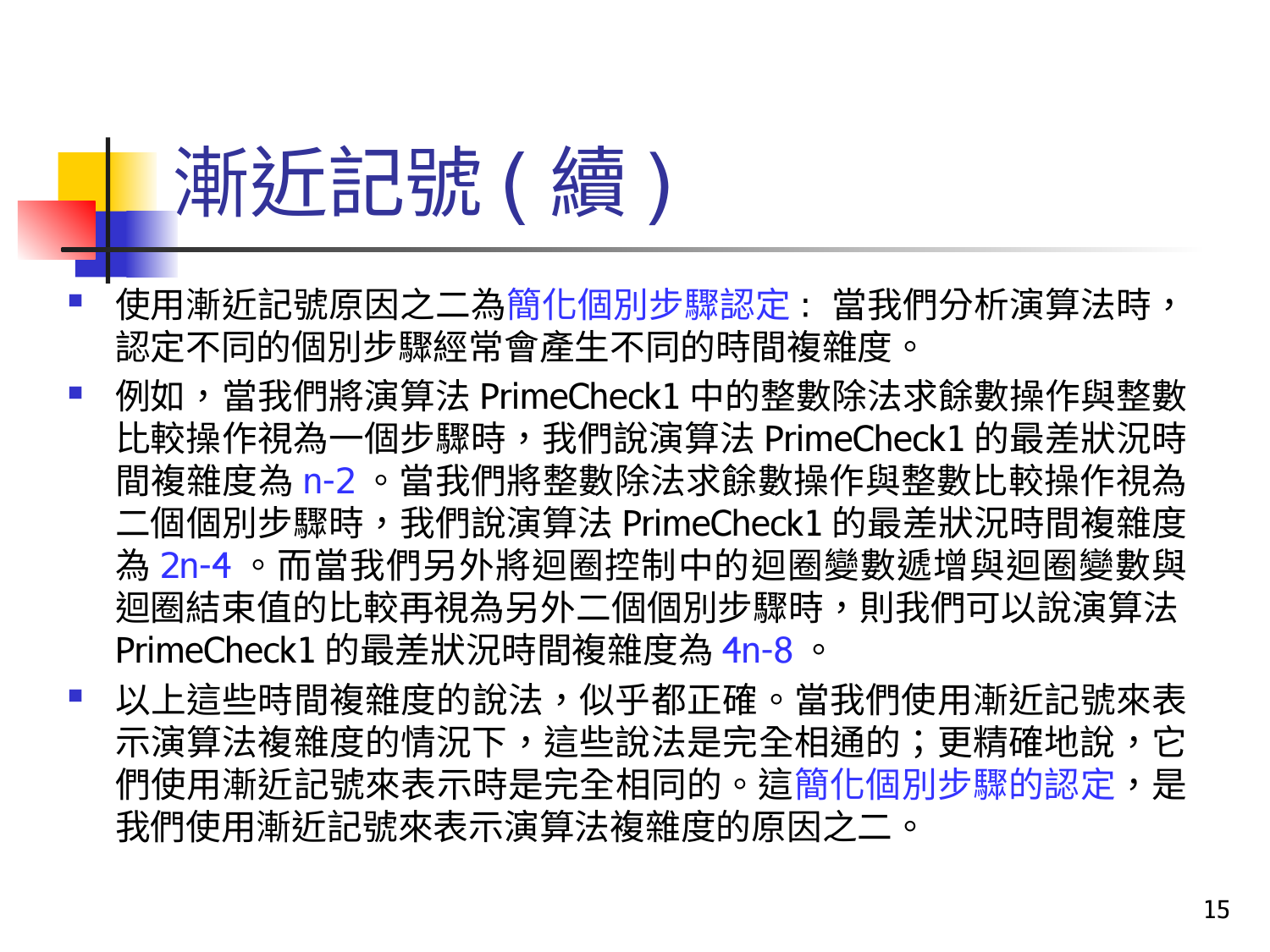

# 漸近記號(續)
使用漸近記號原因之二為簡化個別步驟認定: 當我們分析演算法時，認定不同的個別步驟經常會產生不同的時間複雜度。
例如，當我們將演算法PrimeCheck1中的整數除法求餘數操作與整數比較操作視為一個步驟時，我們說演算法PrimeCheck1的最差狀況時間複雜度為n-2。當我們將整數除法求餘數操作與整數比較操作視為二個個別步驟時，我們說演算法PrimeCheck1的最差狀況時間複雜度為2n-4。而當我們另外將迴圈控制中的迴圈變數遞增與迴圈變數與迴圈結束值的比較再視為另外二個個別步驟時，則我們可以說演算法PrimeCheck1的最差狀況時間複雜度為4n-8。
以上這些時間複雜度的說法，似乎都正確。當我們使用漸近記號來表示演算法複雜度的情況下，這些說法是完全相通的；更精確地說，它們使用漸近記號來表示時是完全相同的。這簡化個別步驟的認定，是我們使用漸近記號來表示演算法複雜度的原因之二。
15